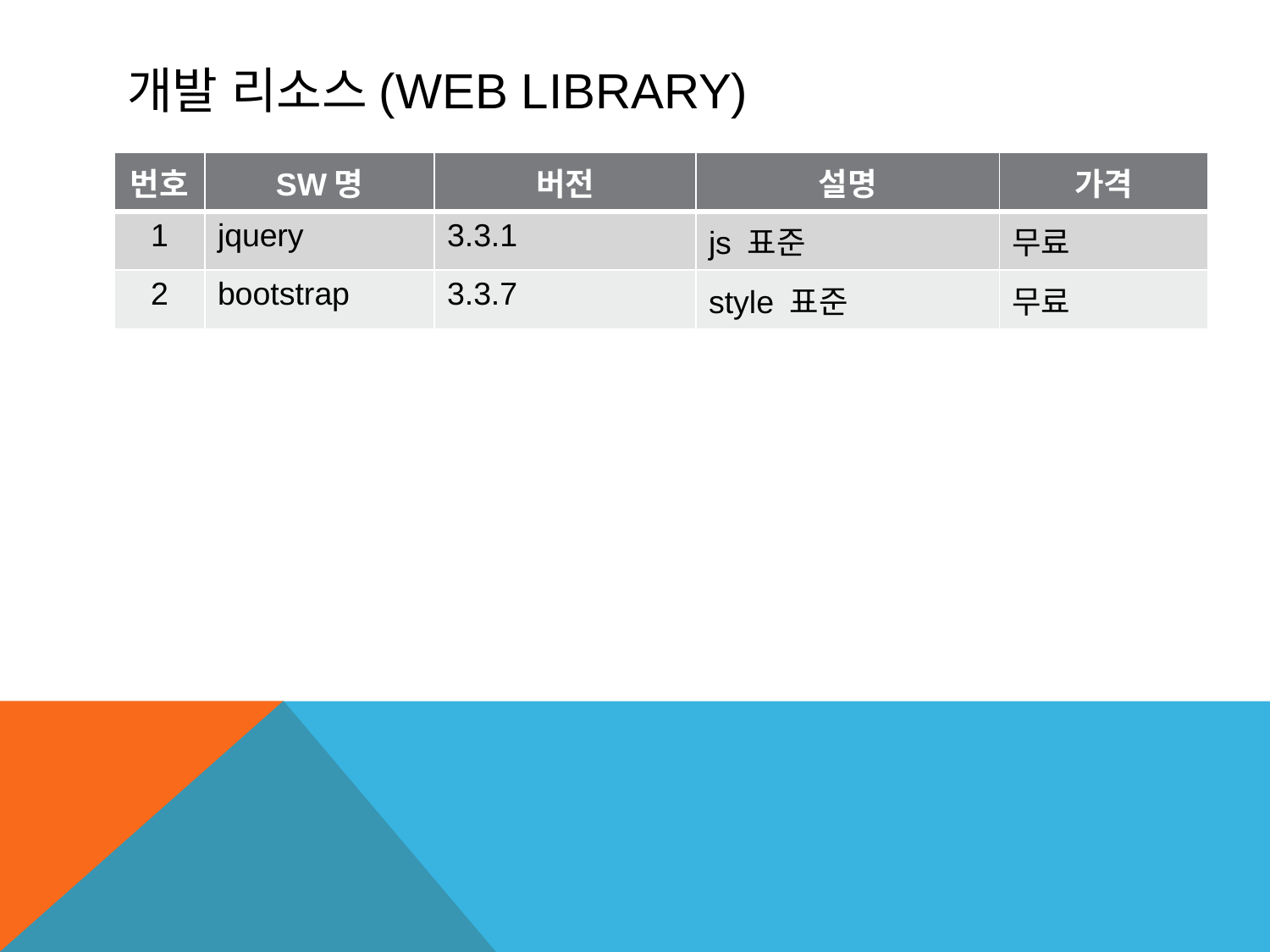

# 개발 리소스(web Library)
| 번호 | SW명 | 버전 | 설명 | 가격 |
| --- | --- | --- | --- | --- |
| 1 | jquery | 3.3.1 | js 표준 | 무료 |
| 2 | bootstrap | 3.3.7 | style 표준 | 무료 |